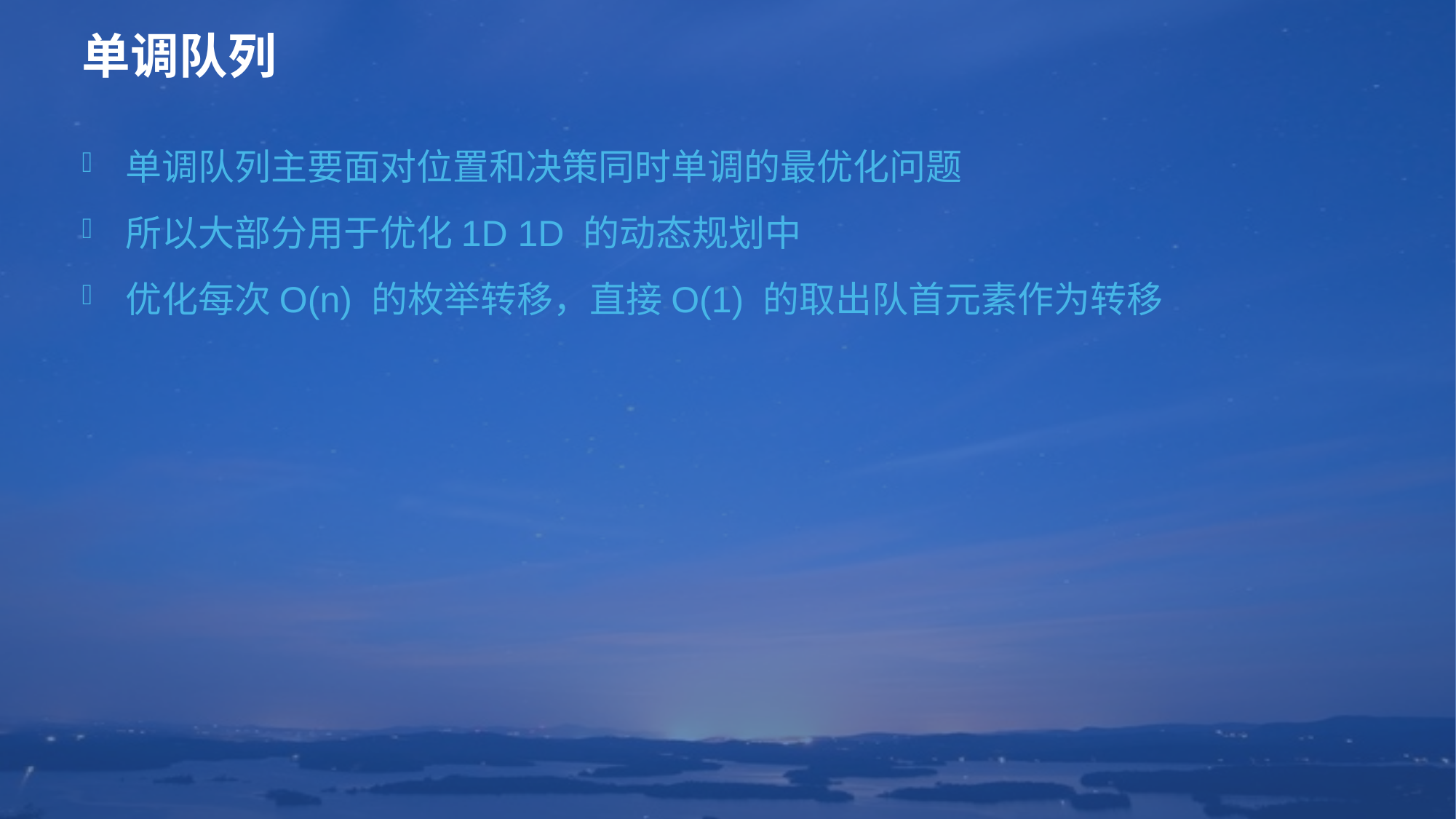

# 单调队列
单调队列主要面对位置和决策同时单调的最优化问题
所以大部分用于优化1D 1D 的动态规划中
优化每次O(n) 的枚举转移，直接O(1) 的取出队首元素作为转移